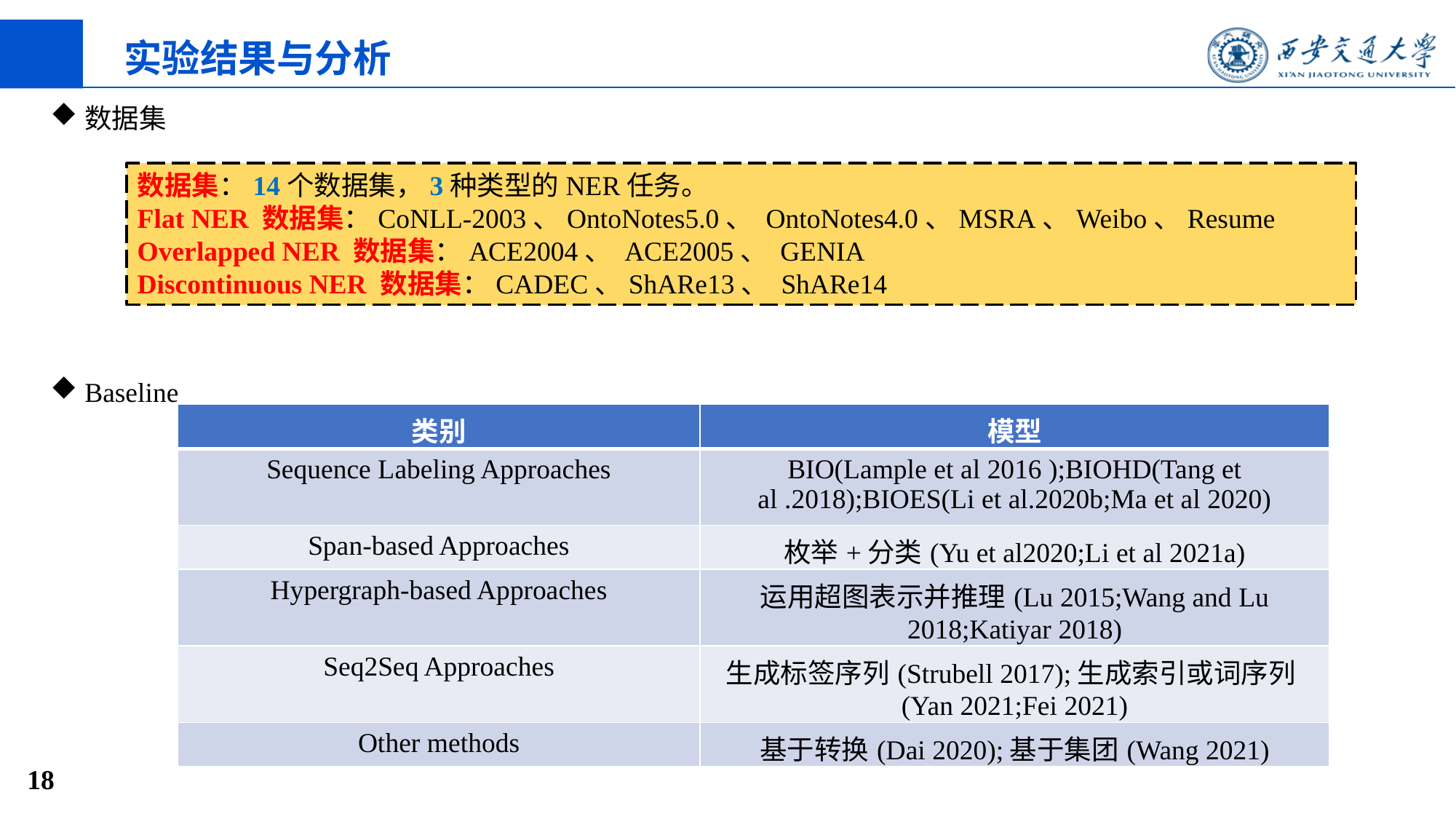

实验结果与分析
数据集
数据集：14个数据集，3种类型的NER任务。
Flat NER 数据集：CoNLL-2003、OntoNotes5.0、 OntoNotes4.0、MSRA、Weibo、Resume
Overlapped NER 数据集：ACE2004、 ACE2005、 GENIA
Discontinuous NER 数据集：CADEC、ShARe13、 ShARe14
Baseline
| 类别 | 模型 |
| --- | --- |
| Sequence Labeling Approaches | BIO(Lample et al 2016 );BIOHD(Tang et al .2018);BIOES(Li et al.2020b;Ma et al 2020) |
| Span-based Approaches | 枚举+分类(Yu et al2020;Li et al 2021a) |
| Hypergraph-based Approaches | 运用超图表示并推理(Lu 2015;Wang and Lu 2018;Katiyar 2018) |
| Seq2Seq Approaches | 生成标签序列(Strubell 2017);生成索引或词序列(Yan 2021;Fei 2021) |
| Other methods | 基于转换(Dai 2020);基于集团(Wang 2021) |
18